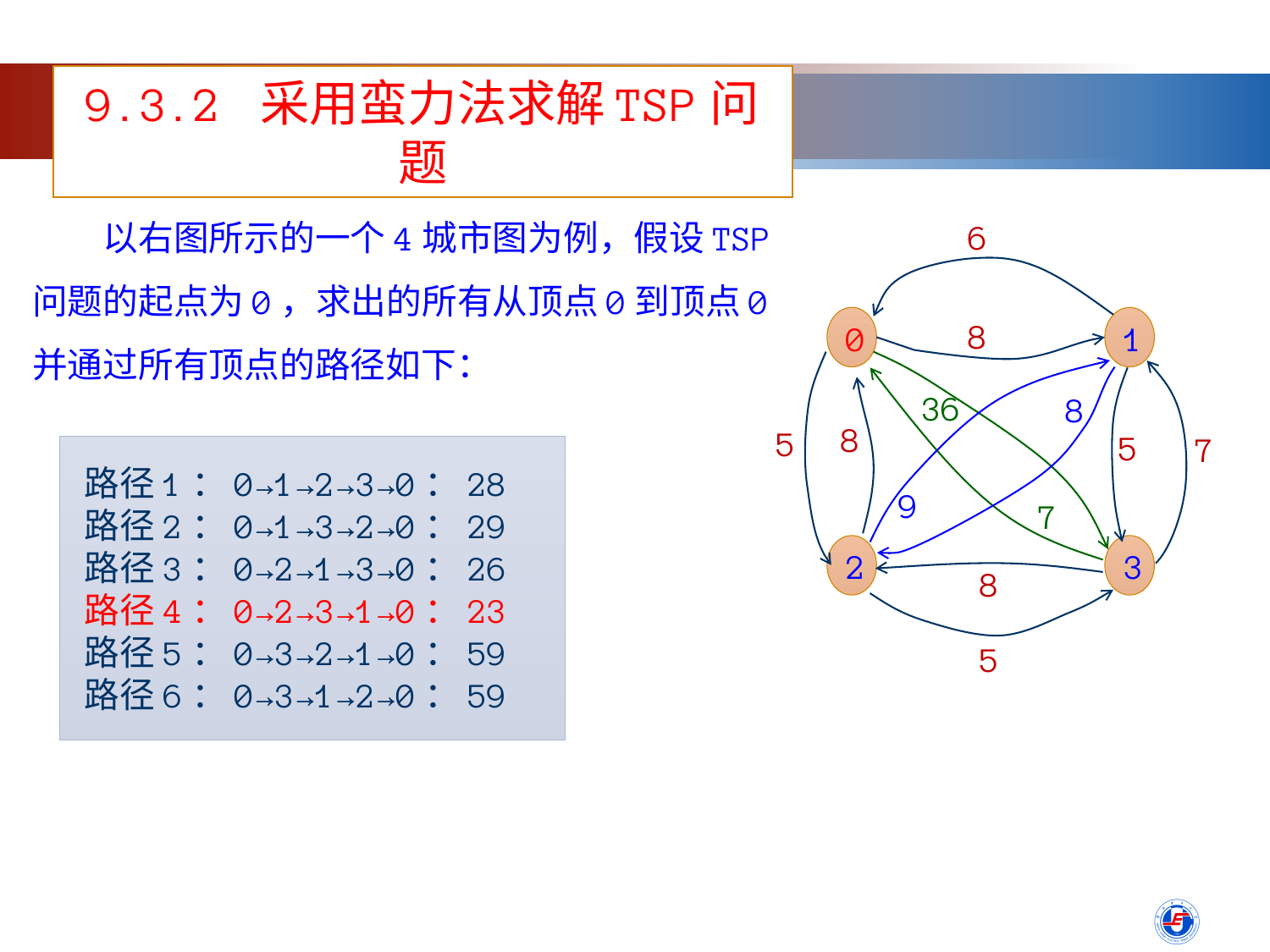

9.3.2 采用蛮力法求解TSP问题
　　以右图所示的一个4城市图为例，假设TSP问题的起点为0，求出的所有从顶点0到顶点0并通过所有顶点的路径如下：
6

0
8
1

8
36
8
5
5
7
9
7
2
3
8

5

路径1：0→1→2→3→0：28
路径2：0→1→3→2→0：29
路径3：0→2→1→3→0：26
路径4：0→2→3→1→0：23
路径5：0→3→2→1→0：59
路径6：0→3→1→2→0：59